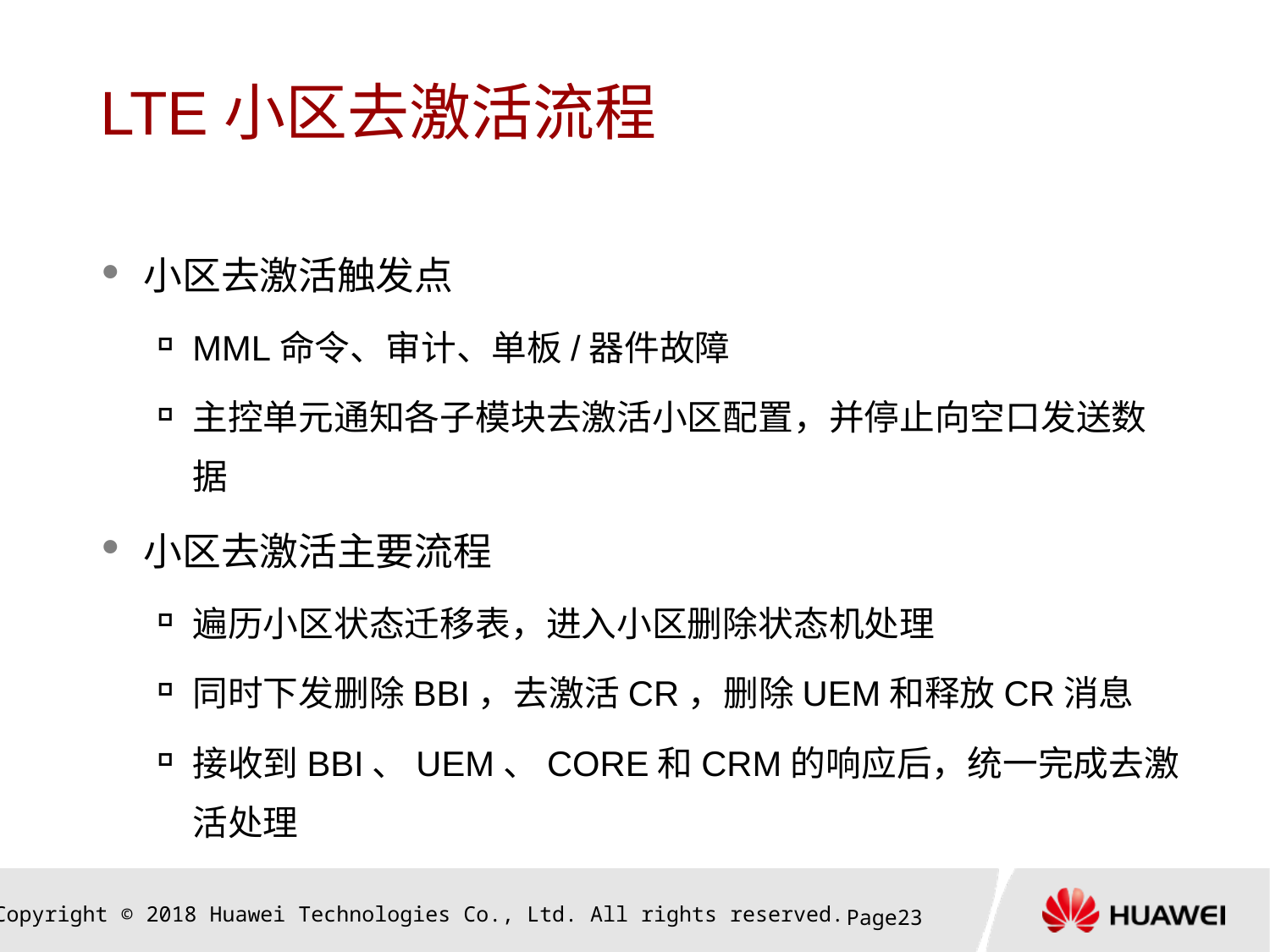

# LTE小区去激活流程
小区去激活触发点
MML命令、审计、单板/器件故障
主控单元通知各子模块去激活小区配置，并停止向空口发送数据
小区去激活主要流程
遍历小区状态迁移表，进入小区删除状态机处理
同时下发删除BBI，去激活CR，删除UEM和释放CR消息
接收到BBI、UEM、CORE和CRM的响应后，统一完成去激活处理

Page23